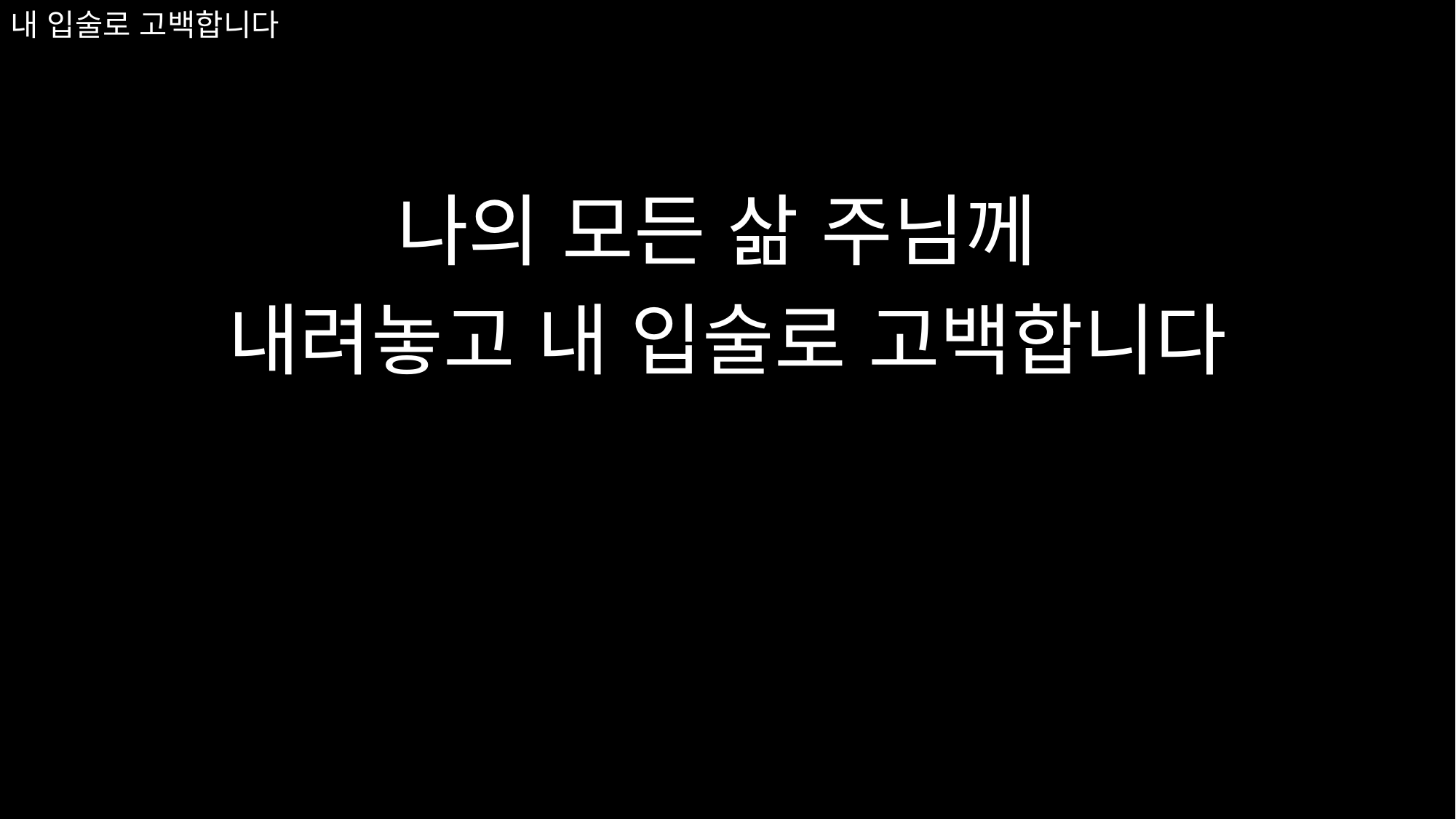

나의 모든 삶 주님께
내려놓고 내 입술로 고백합니다
# 내 입술로 고백합니다